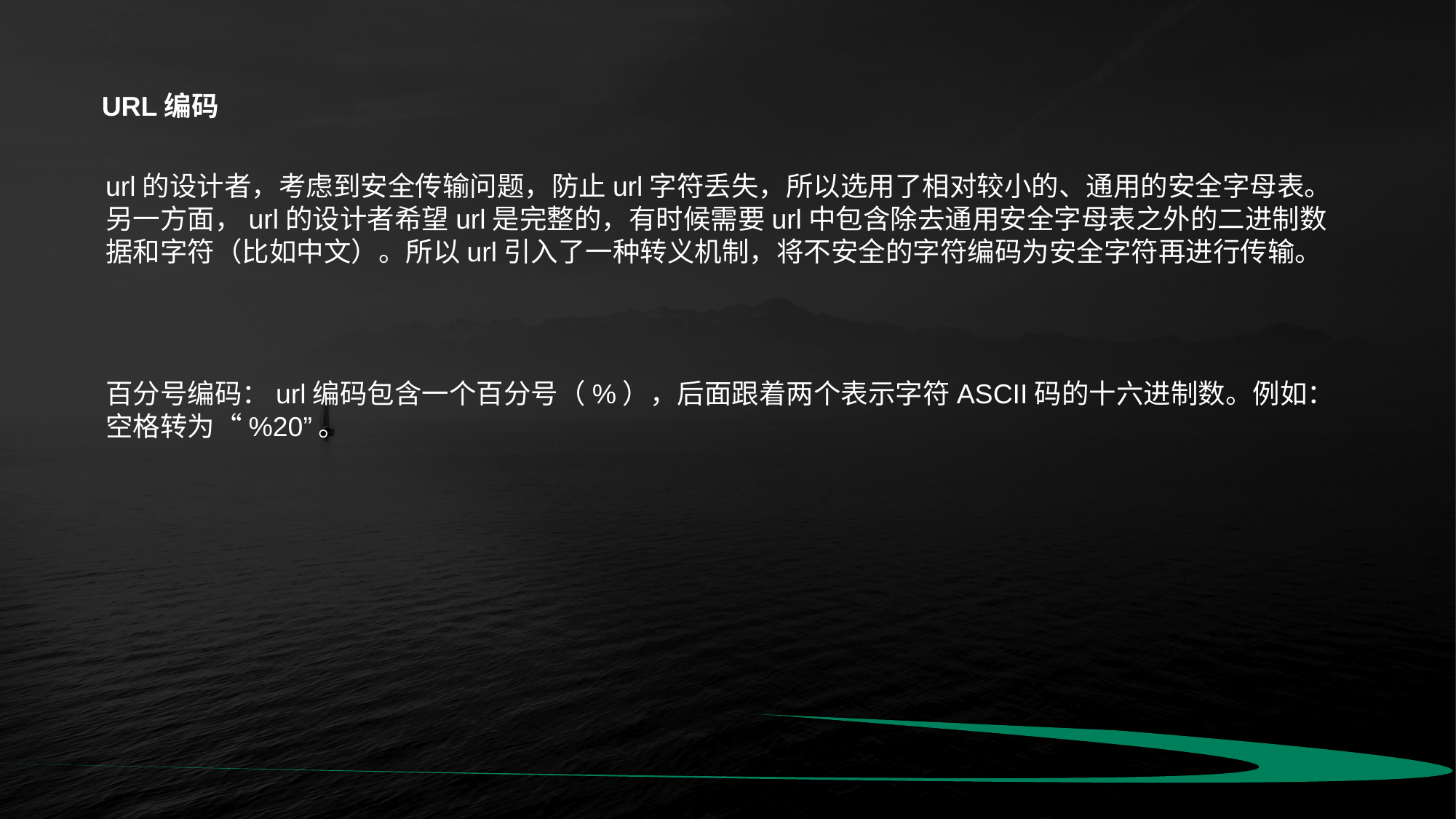

URL编码
url的设计者，考虑到安全传输问题，防止url字符丢失，所以选用了相对较小的、通用的安全字母表。另一方面，url的设计者希望url是完整的，有时候需要url中包含除去通用安全字母表之外的二进制数据和字符（比如中文）。所以url引入了一种转义机制，将不安全的字符编码为安全字符再进行传输。
百分号编码：url编码包含一个百分号（%），后面跟着两个表示字符ASCII码的十六进制数。例如：空格转为“%20”。